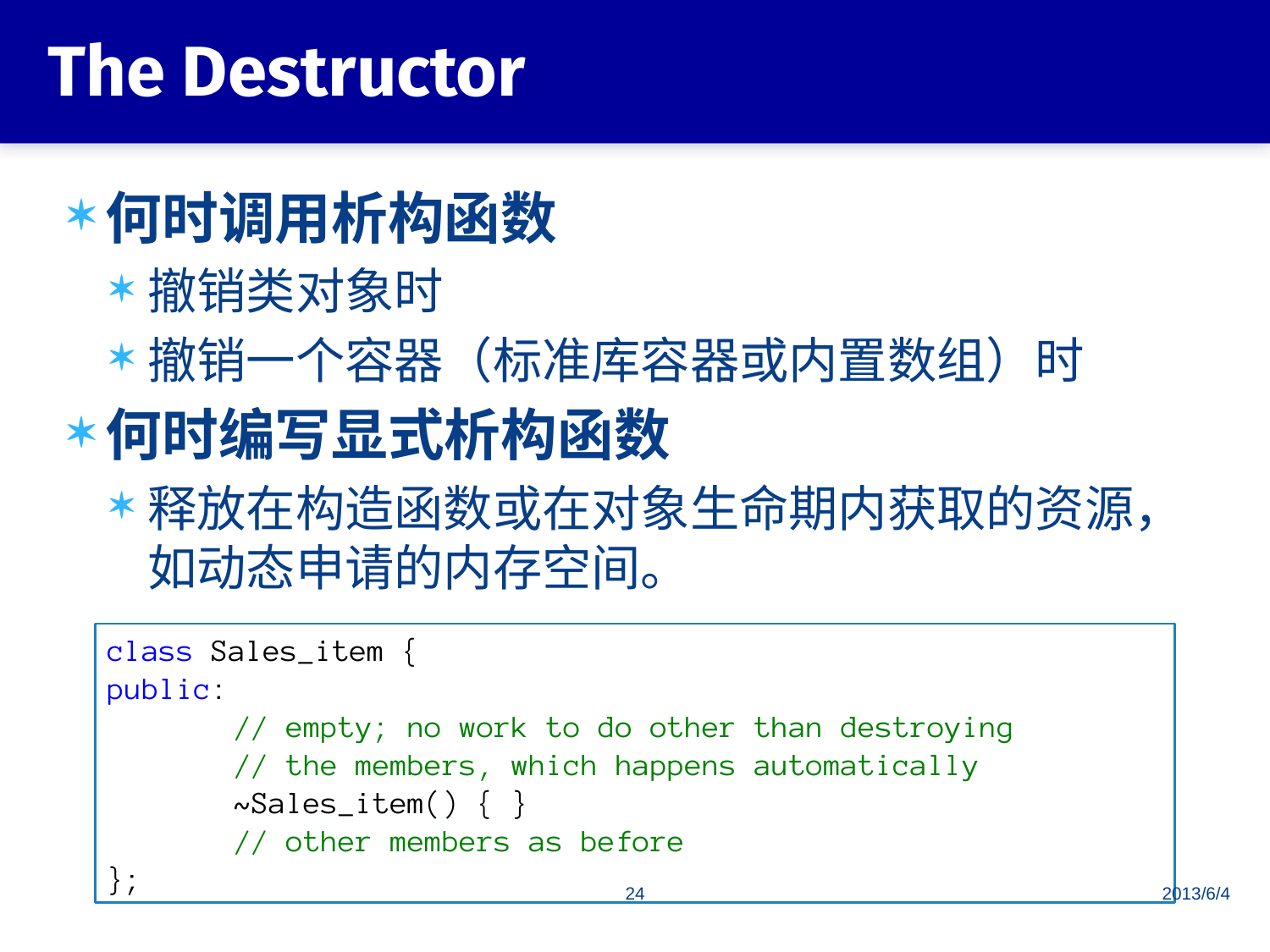

# The Destructor
何时调用析构函数
撤销类对象时
撤销一个容器（标准库容器或内置数组）时
何时编写显式析构函数
释放在构造函数或在对象生命期内获取的资源，如动态申请的内存空间。
class Sales_item {
public:
	// empty; no work to do other than destroying
	// the members, which happens automatically
	~Sales_item() { }
	// other members as before
};
24
2013/6/4